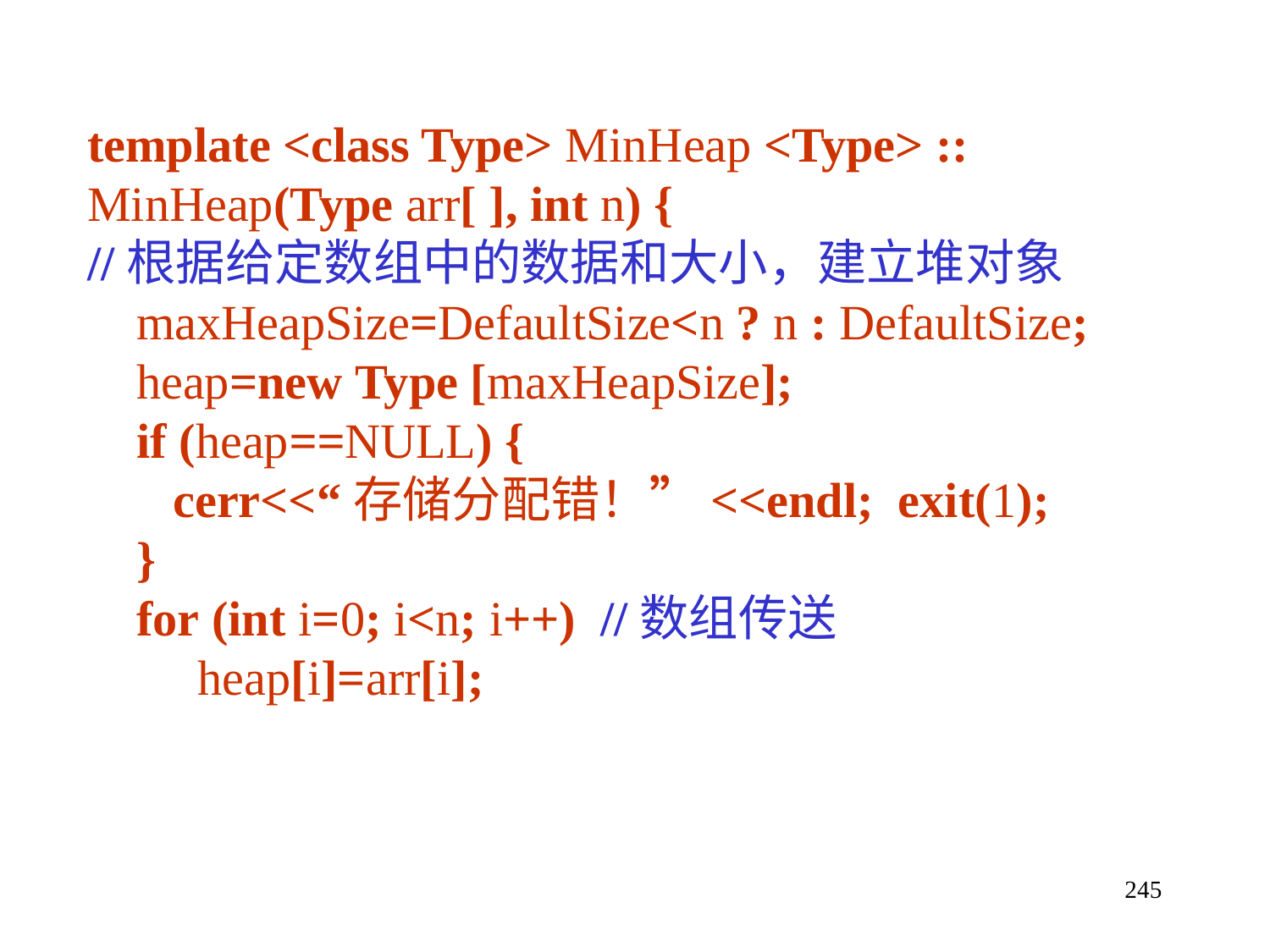

template <class Type> MinHeap <Type> ::
MinHeap(Type arr[ ], int n) {
//根据给定数组中的数据和大小，建立堆对象
    maxHeapSize=DefaultSize<n ? n : DefaultSize;
    heap=new Type [maxHeapSize];
    if (heap==NULL) {
       cerr<<“存储分配错！”<<endl;  exit(1);
    }
    for (int i=0; i<n; i++)  //数组传送
         heap[i]=arr[i];
245